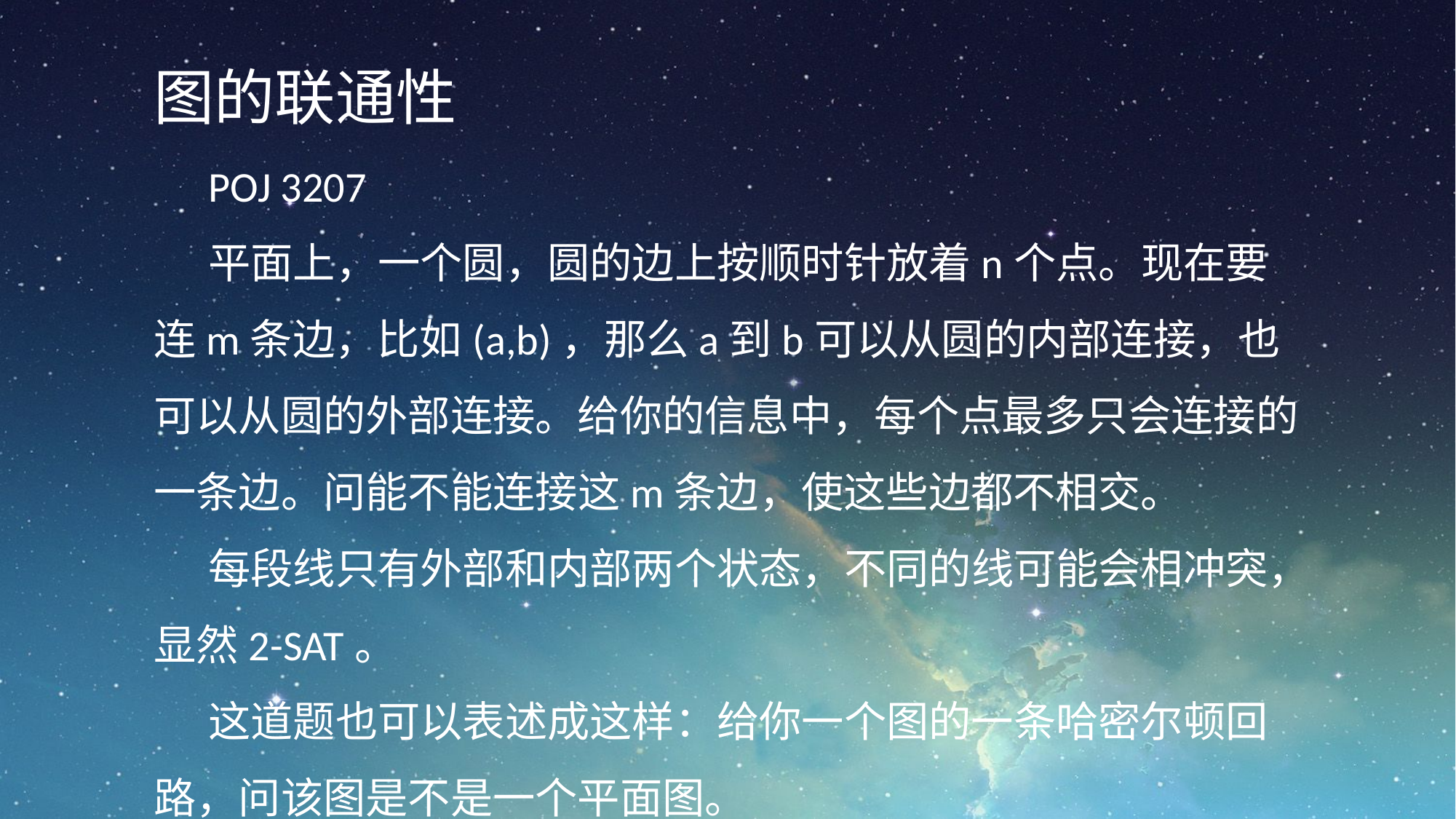

图的联通性
POJ 3207
平面上，一个圆，圆的边上按顺时针放着n个点。现在要连m条边，比如(a,b)，那么a到b可以从圆的内部连接，也可以从圆的外部连接。给你的信息中，每个点最多只会连接的一条边。问能不能连接这m条边，使这些边都不相交。
每段线只有外部和内部两个状态，不同的线可能会相冲突，显然2-SAT。
这道题也可以表述成这样：给你一个图的一条哈密尔顿回路，问该图是不是一个平面图。